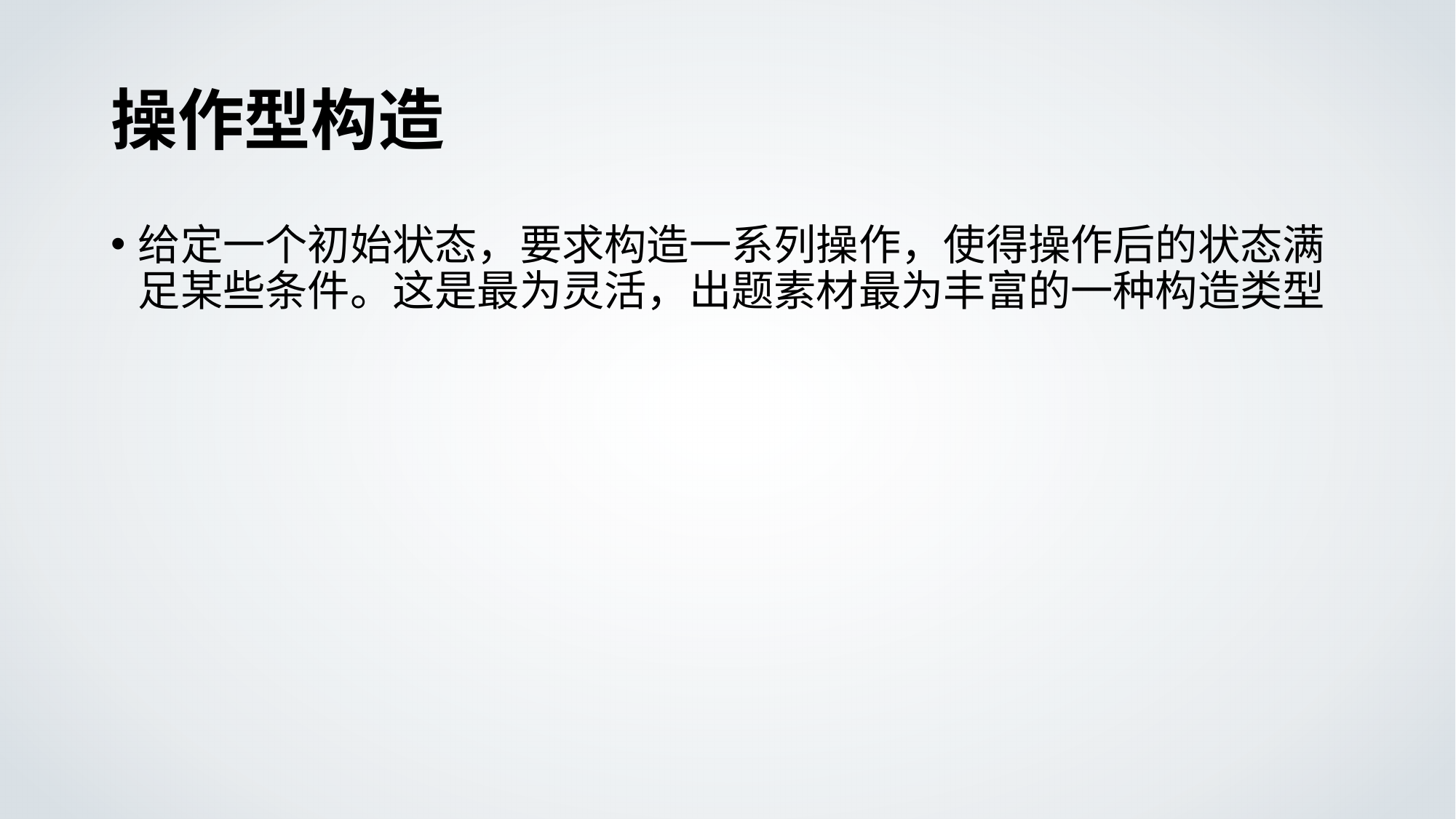

# 操作型构造
给定一个初始状态，要求构造一系列操作，使得操作后的状态满足某些条件。这是最为灵活，出题素材最为丰富的一种构造类型